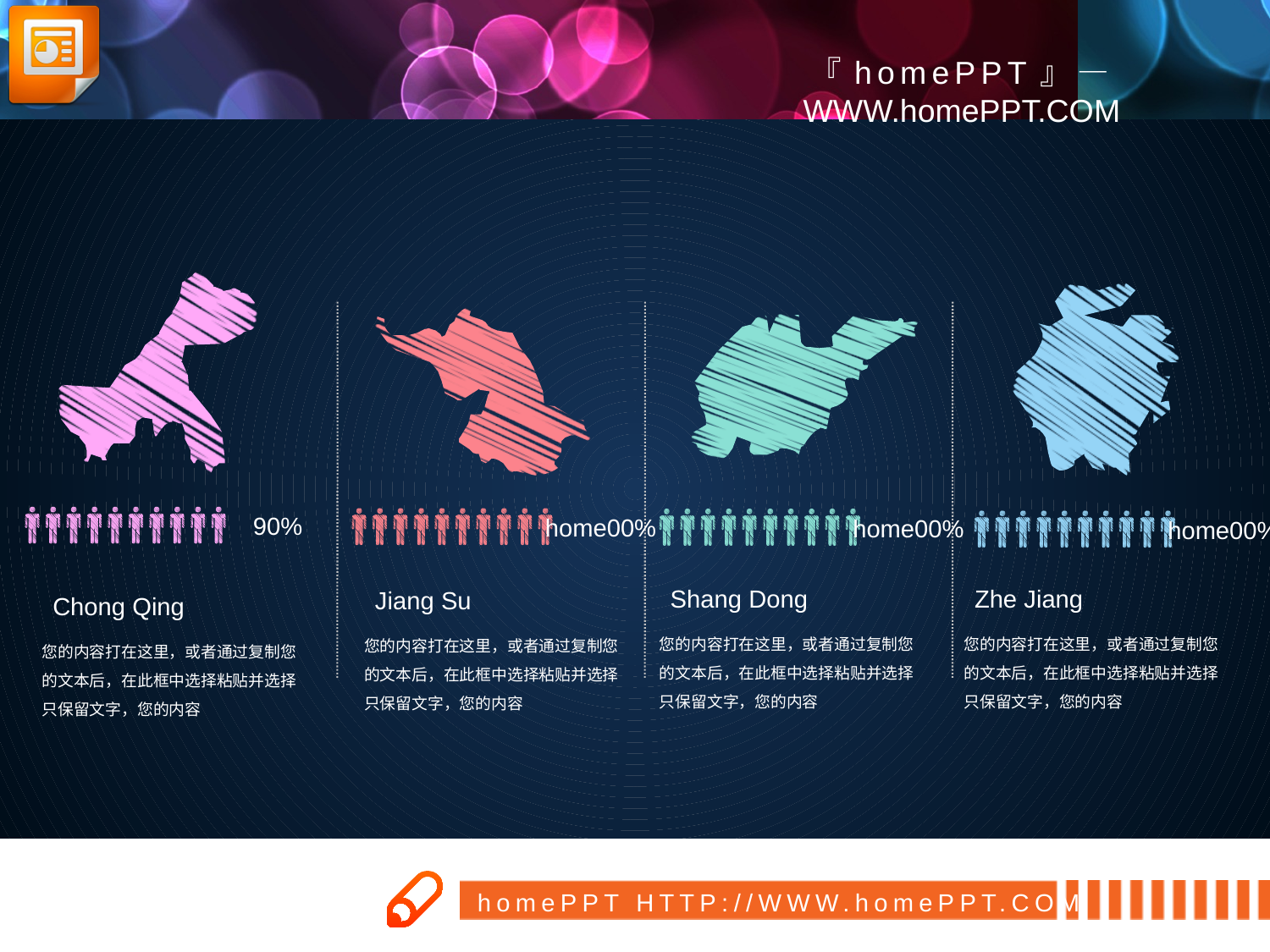

90%
home00%

home00%

home00%

Zhe Jiang
Shang Dong
Jiang Su
Chong Qing
您的内容打在这里，或者通过复制您的文本后，在此框中选择粘贴并选择只保留文字，您的内容
您的内容打在这里，或者通过复制您的文本后，在此框中选择粘贴并选择只保留文字，您的内容
您的内容打在这里，或者通过复制您的文本后，在此框中选择粘贴并选择只保留文字，您的内容
您的内容打在这里，或者通过复制您的文本后，在此框中选择粘贴并选择只保留文字，您的内容